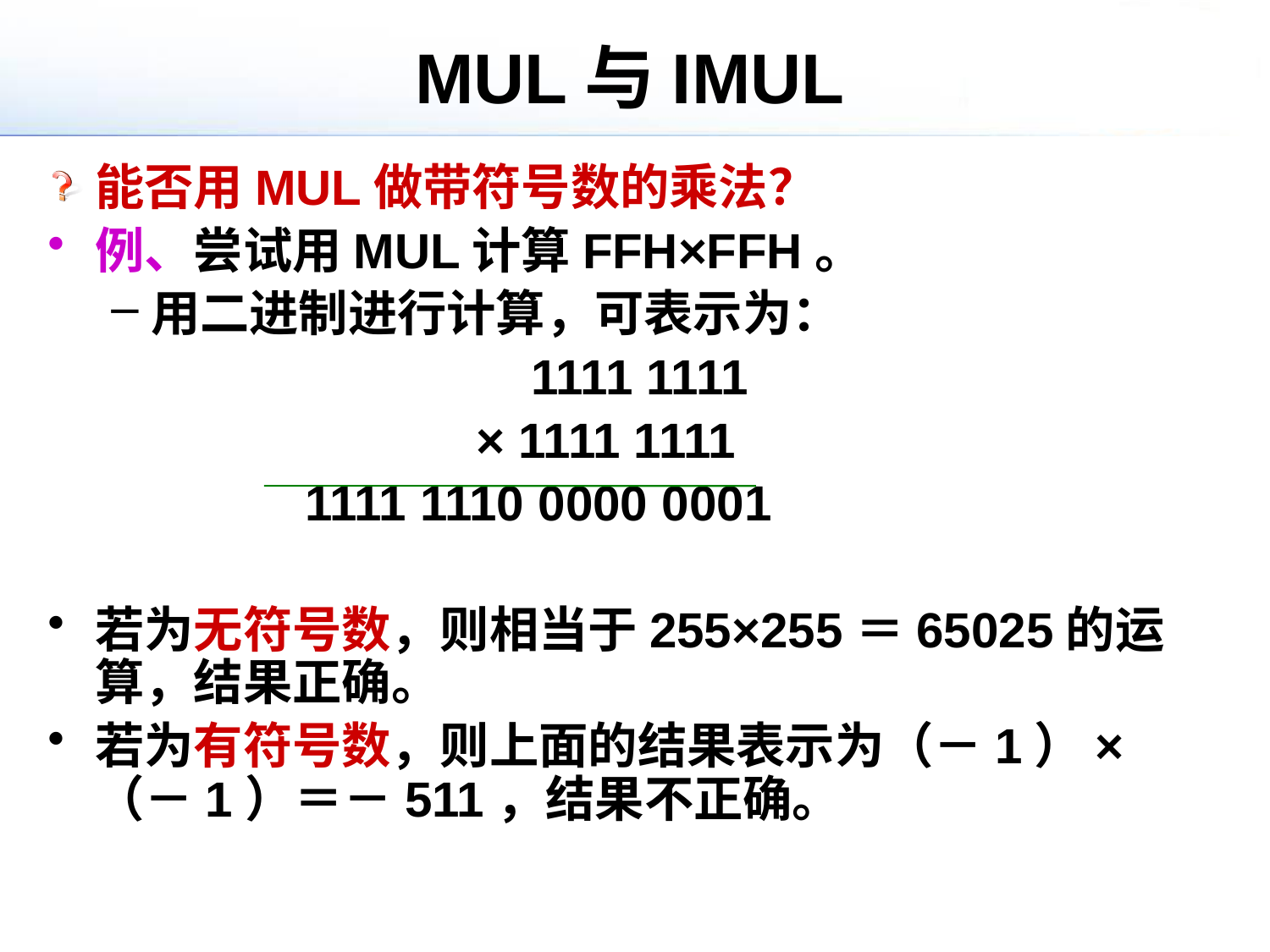

# MUL与IMUL
能否用MUL做带符号数的乘法？
例、尝试用MUL计算FFH×FFH。
用二进制进行计算，可表示为：
			     	    1111 1111
				× 1111 1111
		      1111 1110 0000 0001

若为无符号数，则相当于255×255＝65025的运算，结果正确。
若为有符号数，则上面的结果表示为（－1）×（－1）＝－511，结果不正确。